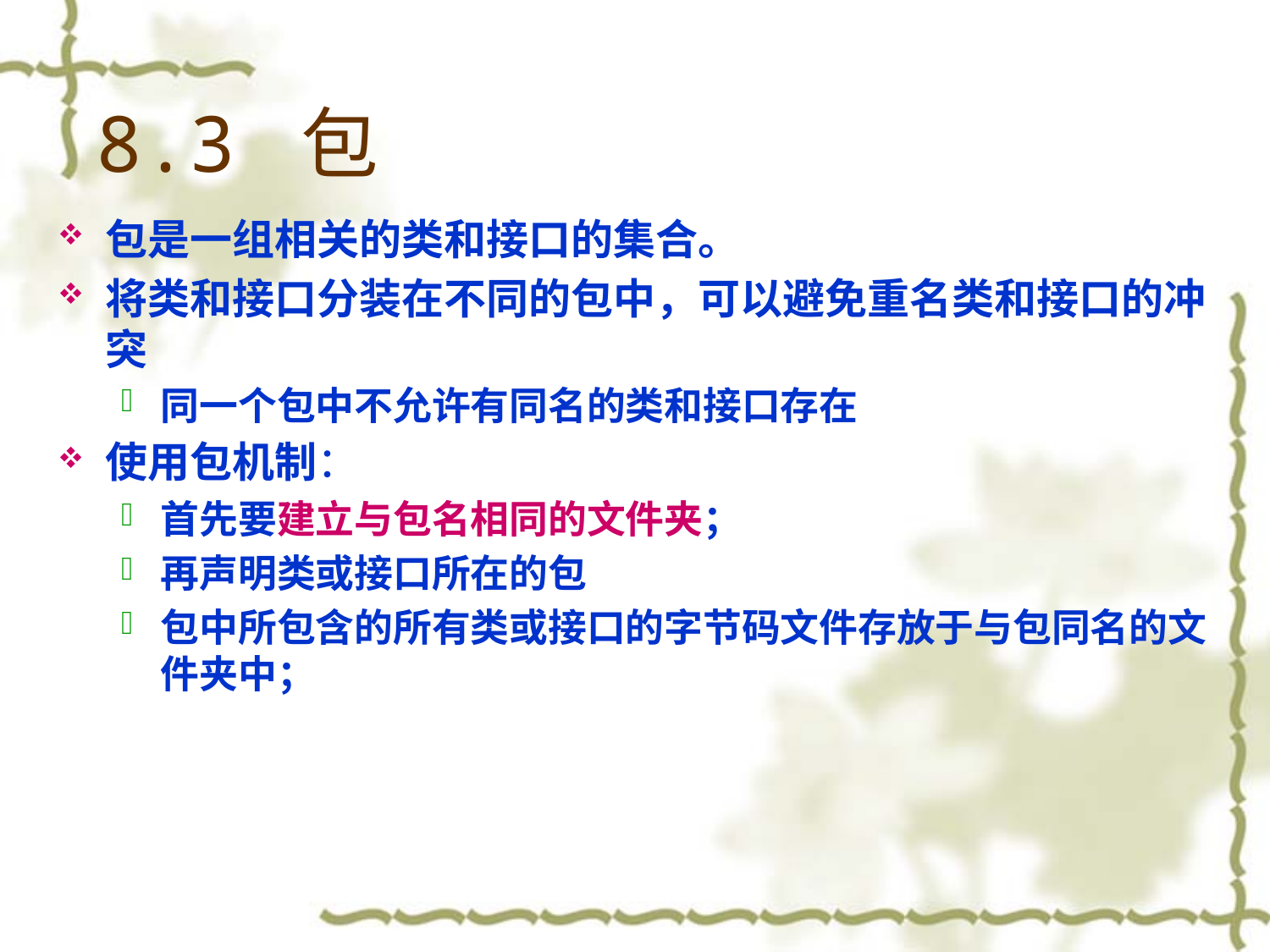

# 8.3 包
包是一组相关的类和接口的集合。
将类和接口分装在不同的包中，可以避免重名类和接口的冲突
同一个包中不允许有同名的类和接口存在
使用包机制：
首先要建立与包名相同的文件夹；
再声明类或接口所在的包
包中所包含的所有类或接口的字节码文件存放于与包同名的文件夹中；